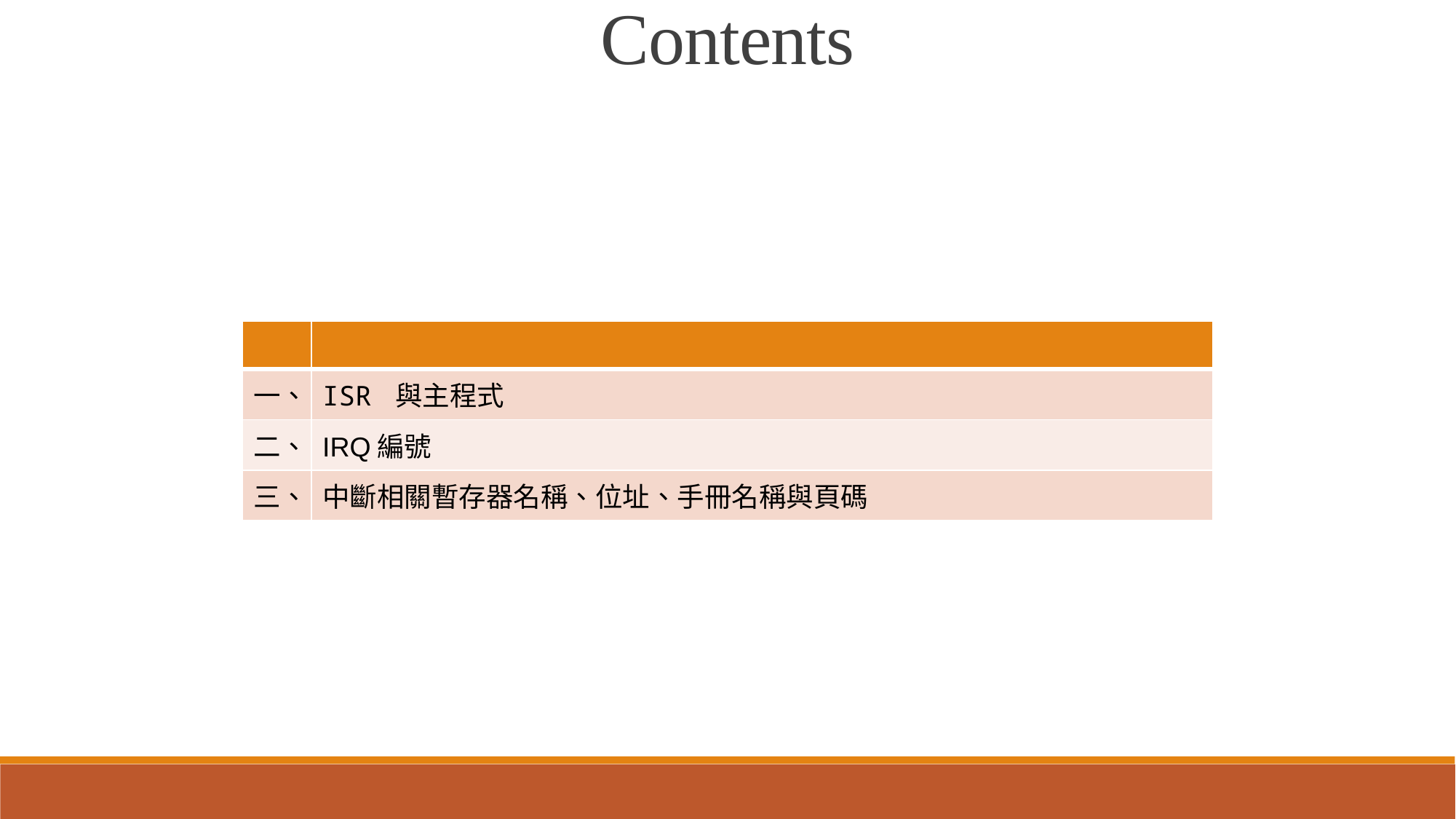

Contents
|  |  |
| --- | --- |
| 一、 | ISR 與主程式 |
| 二、 | IRQ編號 |
| 三、 | 中斷相關暫存器名稱、位址、手冊名稱與頁碼 |